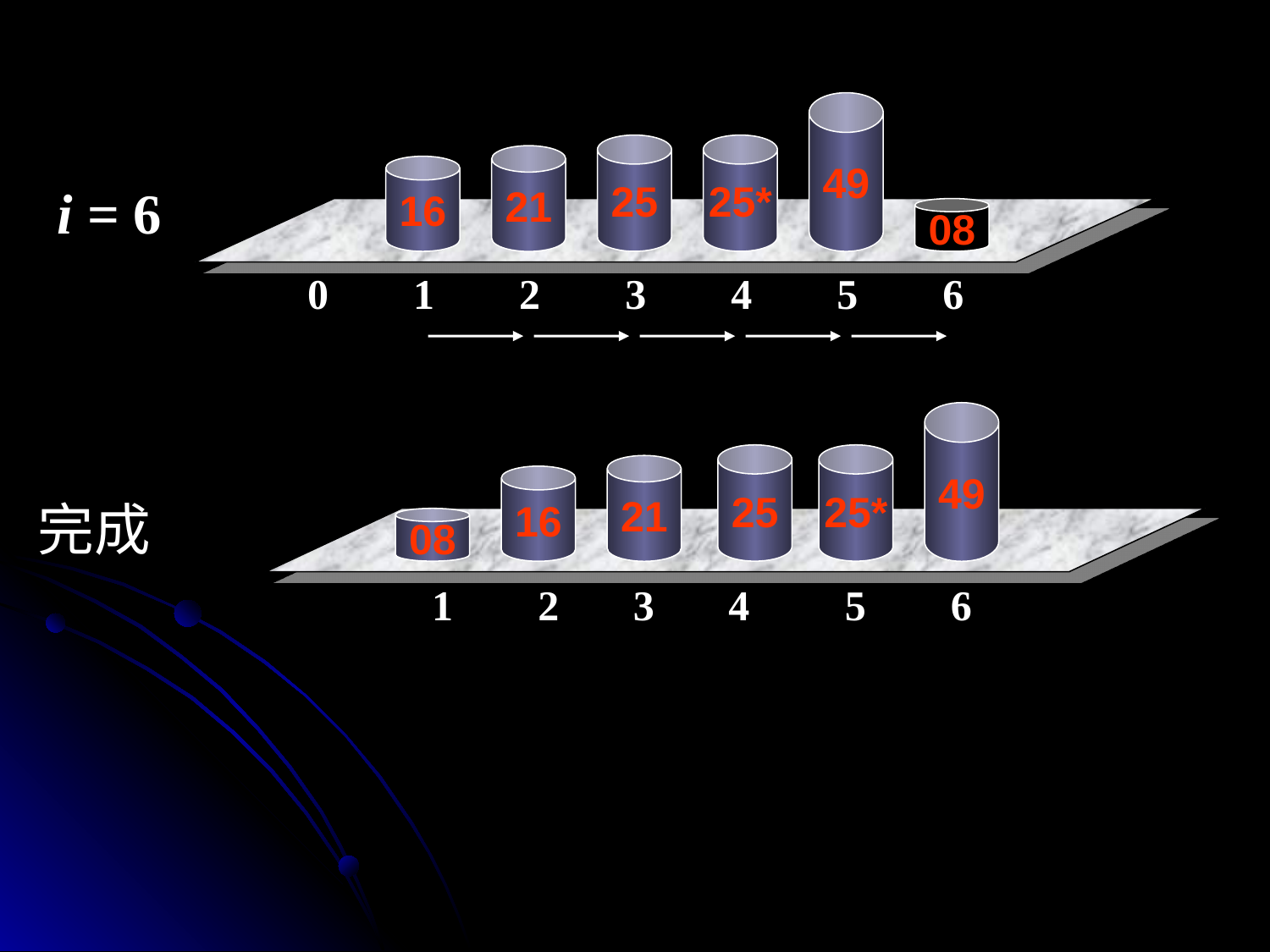

49

25
25*
21
16
i = 6

08
0        1        2        3        4        5        6

49
25*
21
16
完成

08
 1        2       3       4         5        6

25